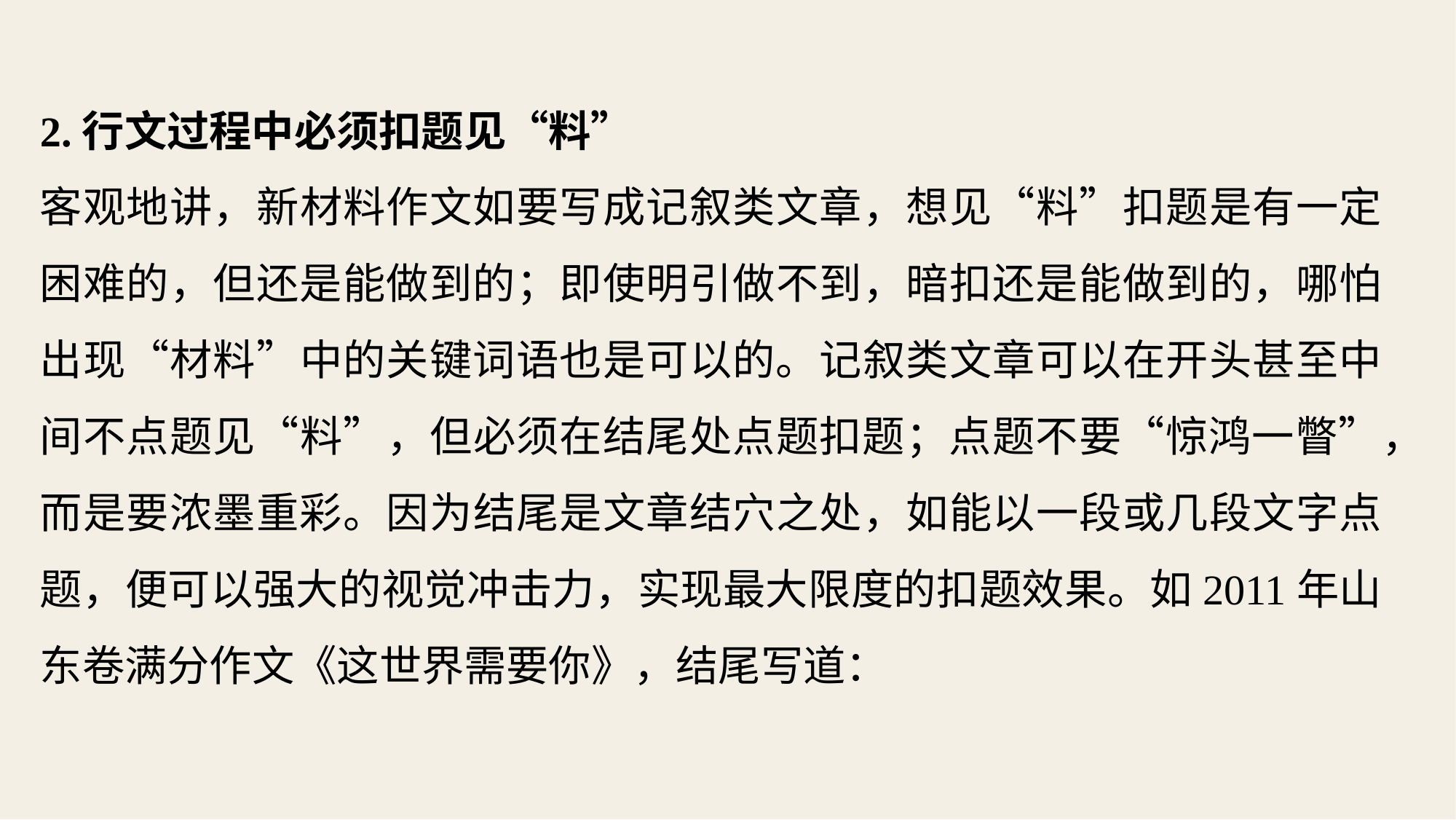

2.行文过程中必须扣题见“料”
客观地讲，新材料作文如要写成记叙类文章，想见“料”扣题是有一定困难的，但还是能做到的；即使明引做不到，暗扣还是能做到的，哪怕出现“材料”中的关键词语也是可以的。记叙类文章可以在开头甚至中间不点题见“料”，但必须在结尾处点题扣题；点题不要“惊鸿一瞥”，而是要浓墨重彩。因为结尾是文章结穴之处，如能以一段或几段文字点题，便可以强大的视觉冲击力，实现最大限度的扣题效果。如2011年山东卷满分作文《这世界需要你》，结尾写道：